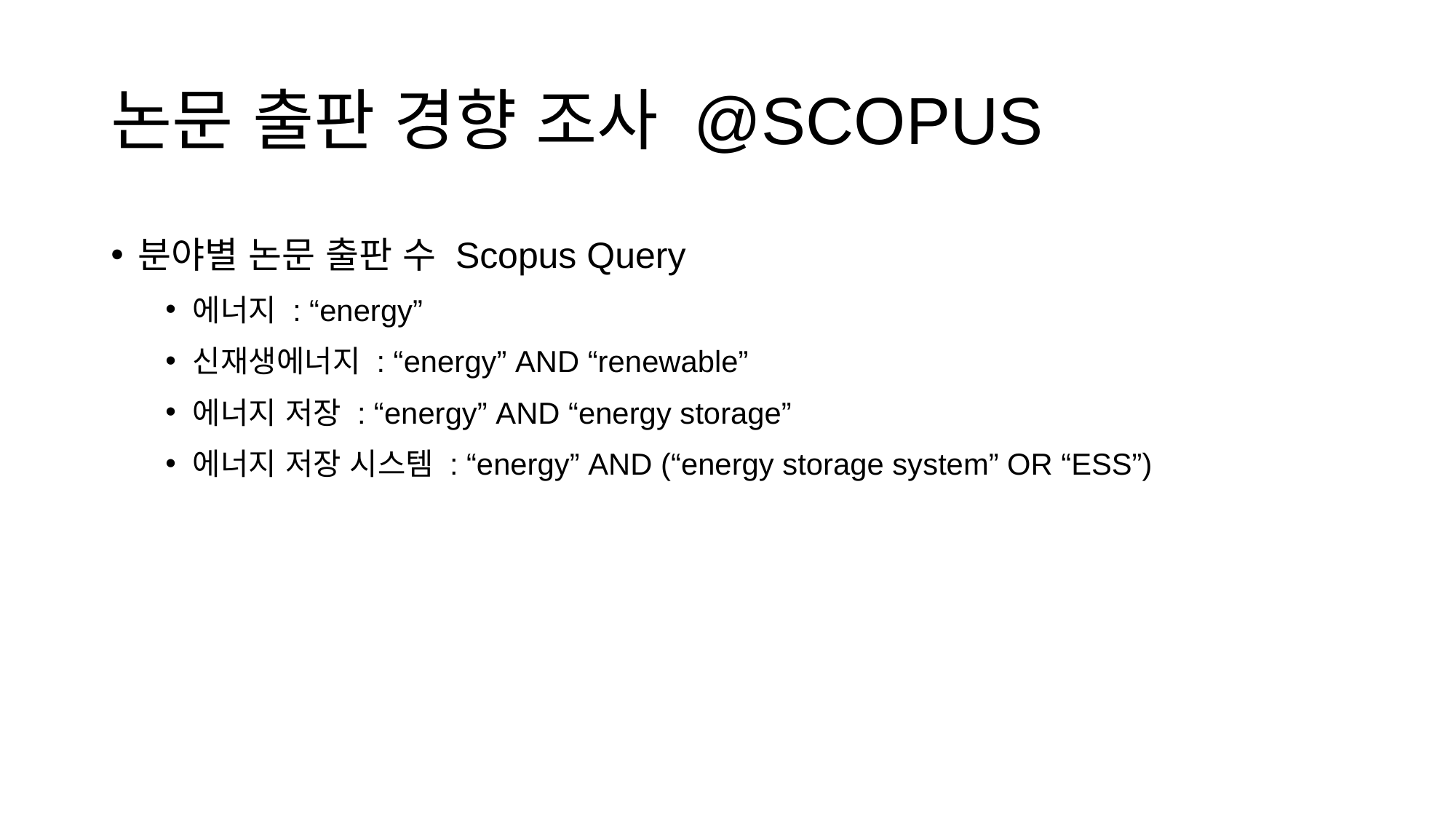

# 논문 출판 경향 조사 @SCOPUS
분야별 논문 출판 수 Scopus Query
에너지 : “energy”
신재생에너지 : “energy” AND “renewable”
에너지 저장 : “energy” AND “energy storage”
에너지 저장 시스템 : “energy” AND (“energy storage system” OR “ESS”)